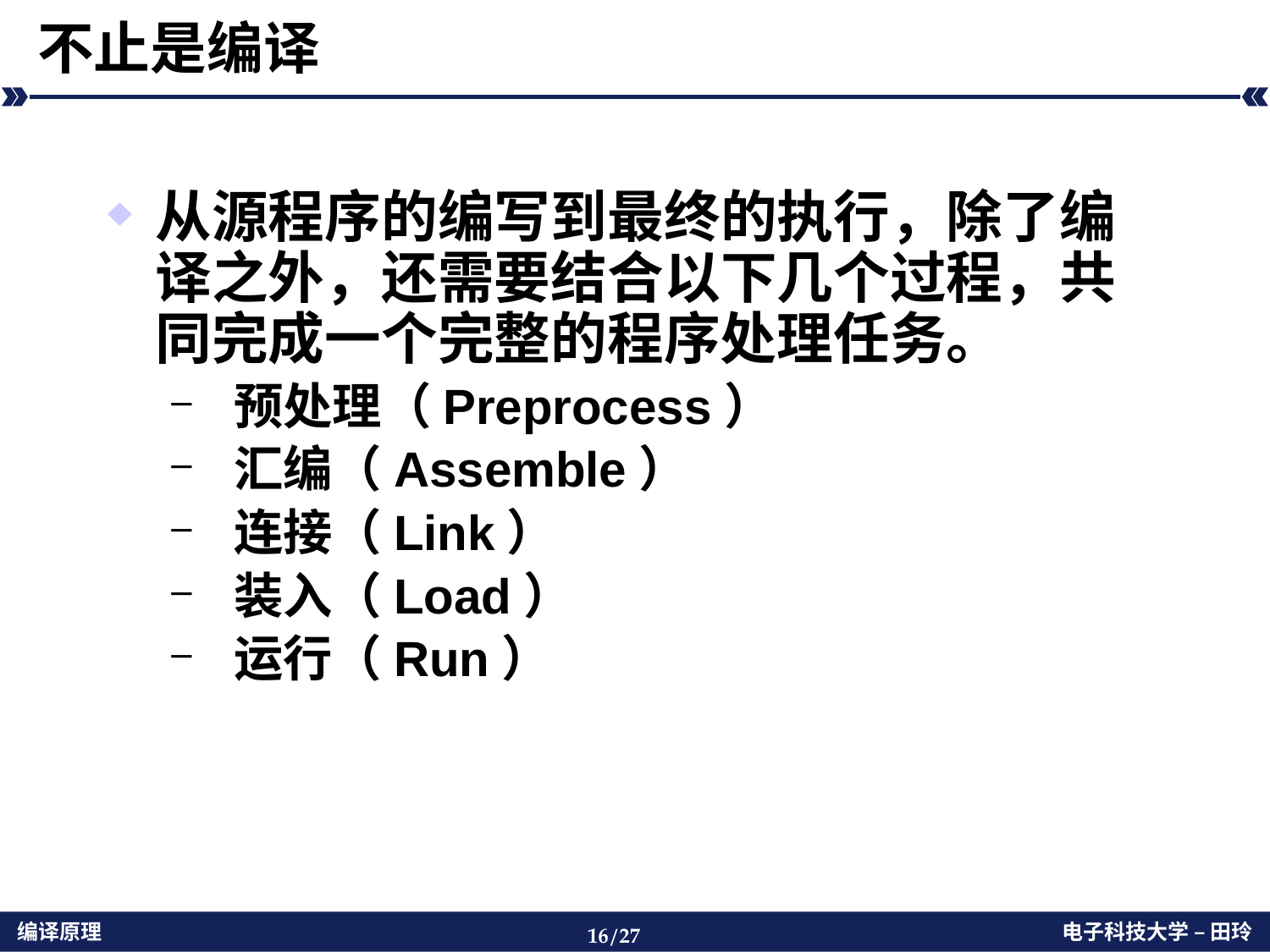

# 不止是编译

从源程序的编写到最终的执行，除了编译之外，还需要结合以下几个过程，共同完成一个完整的程序处理任务。
 预处理（Preprocess）
 汇编（Assemble）
 连接（Link）
 装入（Load）
 运行（Run）